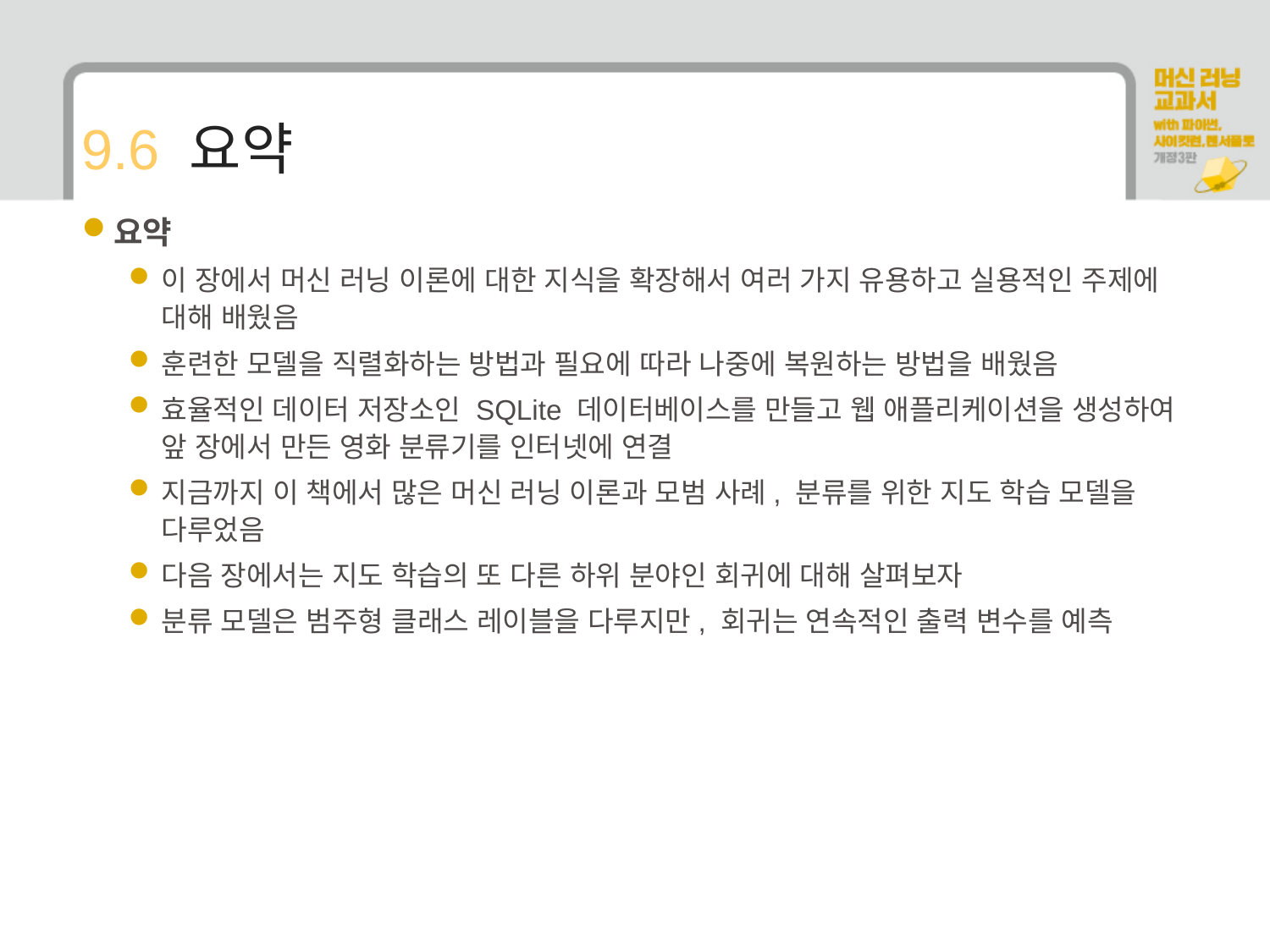

# 9.6 요약
요약
이 장에서 머신 러닝 이론에 대한 지식을 확장해서 여러 가지 유용하고 실용적인 주제에 대해 배웠음
훈련한 모델을 직렬화하는 방법과 필요에 따라 나중에 복원하는 방법을 배웠음
효율적인 데이터 저장소인 SQLite 데이터베이스를 만들고 웹 애플리케이션을 생성하여 앞 장에서 만든 영화 분류기를 인터넷에 연결
지금까지 이 책에서 많은 머신 러닝 이론과 모범 사례, 분류를 위한 지도 학습 모델을 다루었음
다음 장에서는 지도 학습의 또 다른 하위 분야인 회귀에 대해 살펴보자
분류 모델은 범주형 클래스 레이블을 다루지만, 회귀는 연속적인 출력 변수를 예측